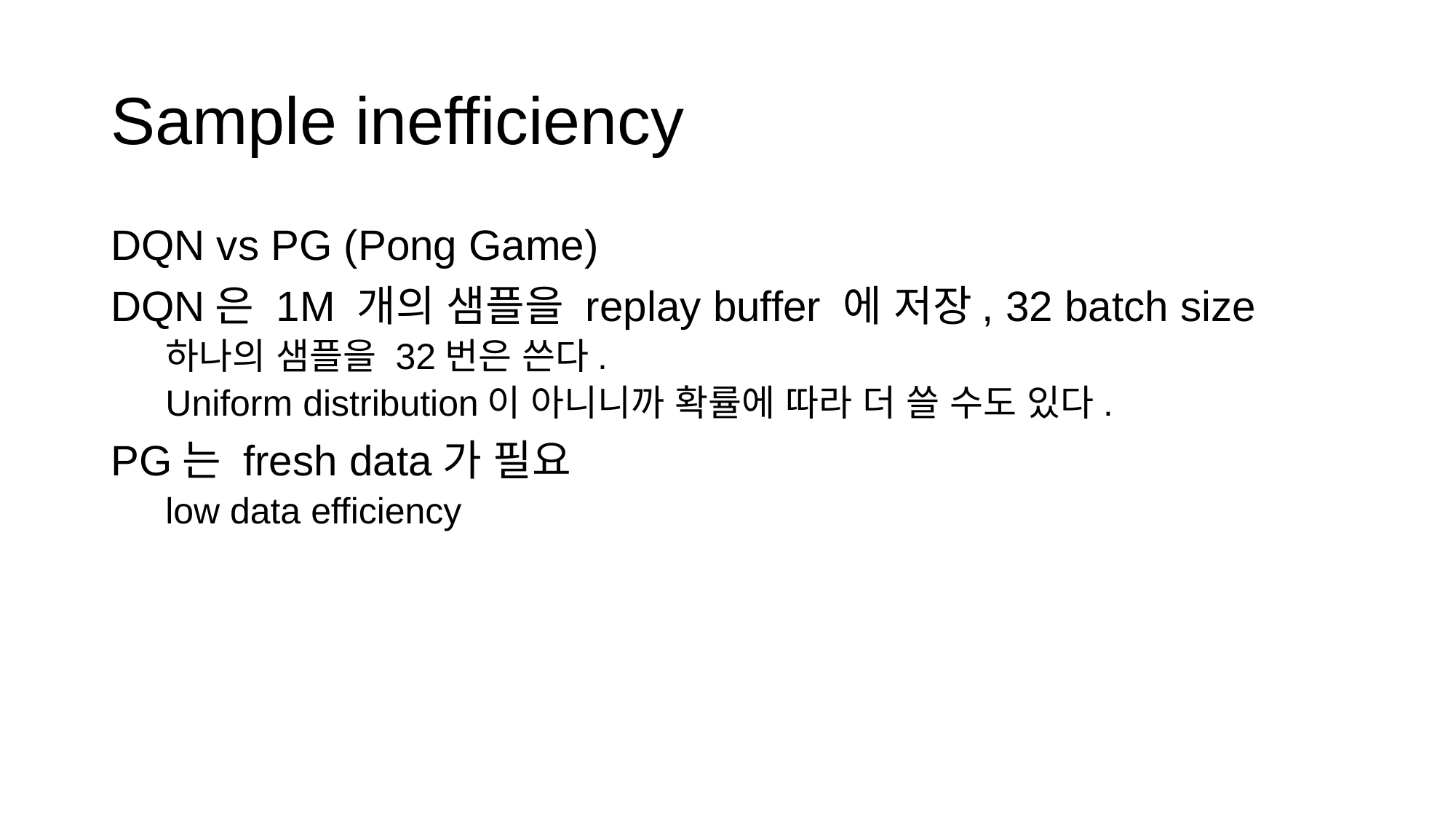

# Sample inefficiency
DQN vs PG (Pong Game)
DQN은 1M 개의 샘플을 replay buffer 에 저장, 32 batch size
하나의 샘플을 32번은 쓴다.
Uniform distribution이 아니니까 확률에 따라 더 쓸 수도 있다.
PG는 fresh data가 필요
low data efficiency